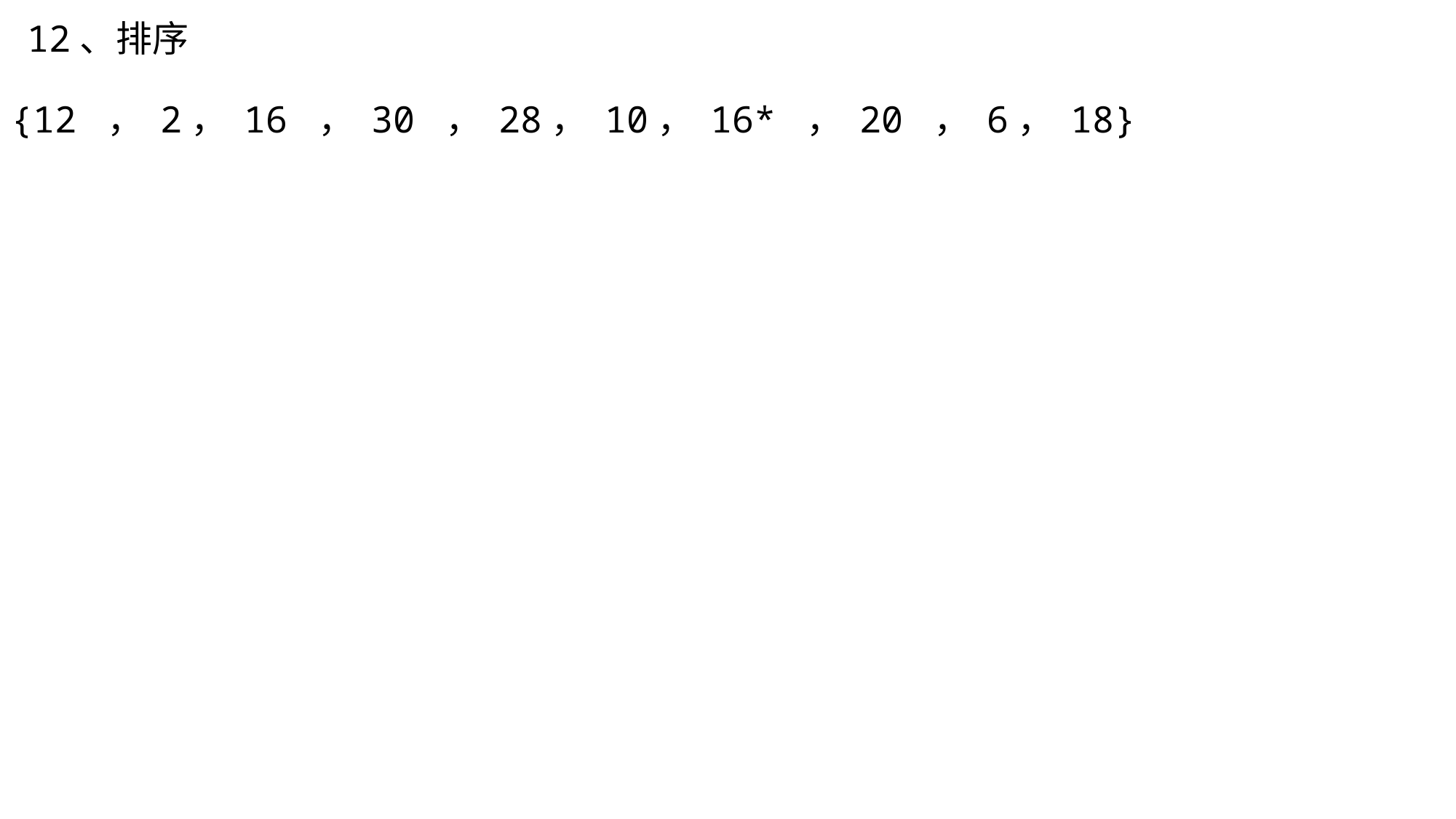

12、排序
{12 ， 2， 16 ， 30 ， 28， 10， 16* ， 20 ， 6， 18}